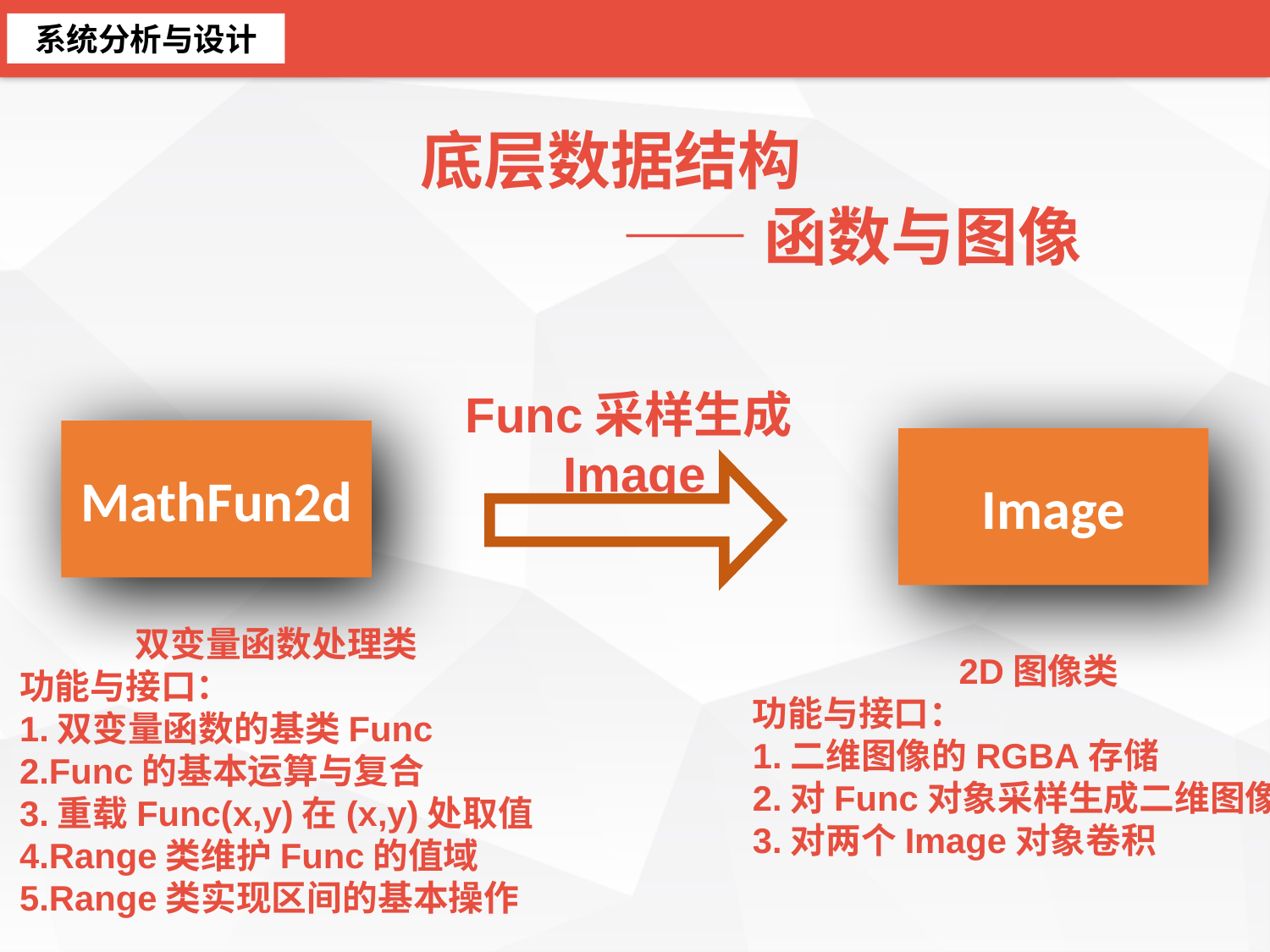

系统分析与设计
底层数据结构
——函数与图像
Func采样生成Image
MathFun2d
Image

双变量函数处理类
功能与接口：
1.双变量函数的基类Func
2.Func的基本运算与复合
3.重载Func(x,y)在(x,y)处取值
4.Range类维护Func的值域
5.Range类实现区间的基本操作
2D图像类
功能与接口：
1.二维图像的RGBA存储
2.对Func对象采样生成二维图像
3.对两个Image对象卷积